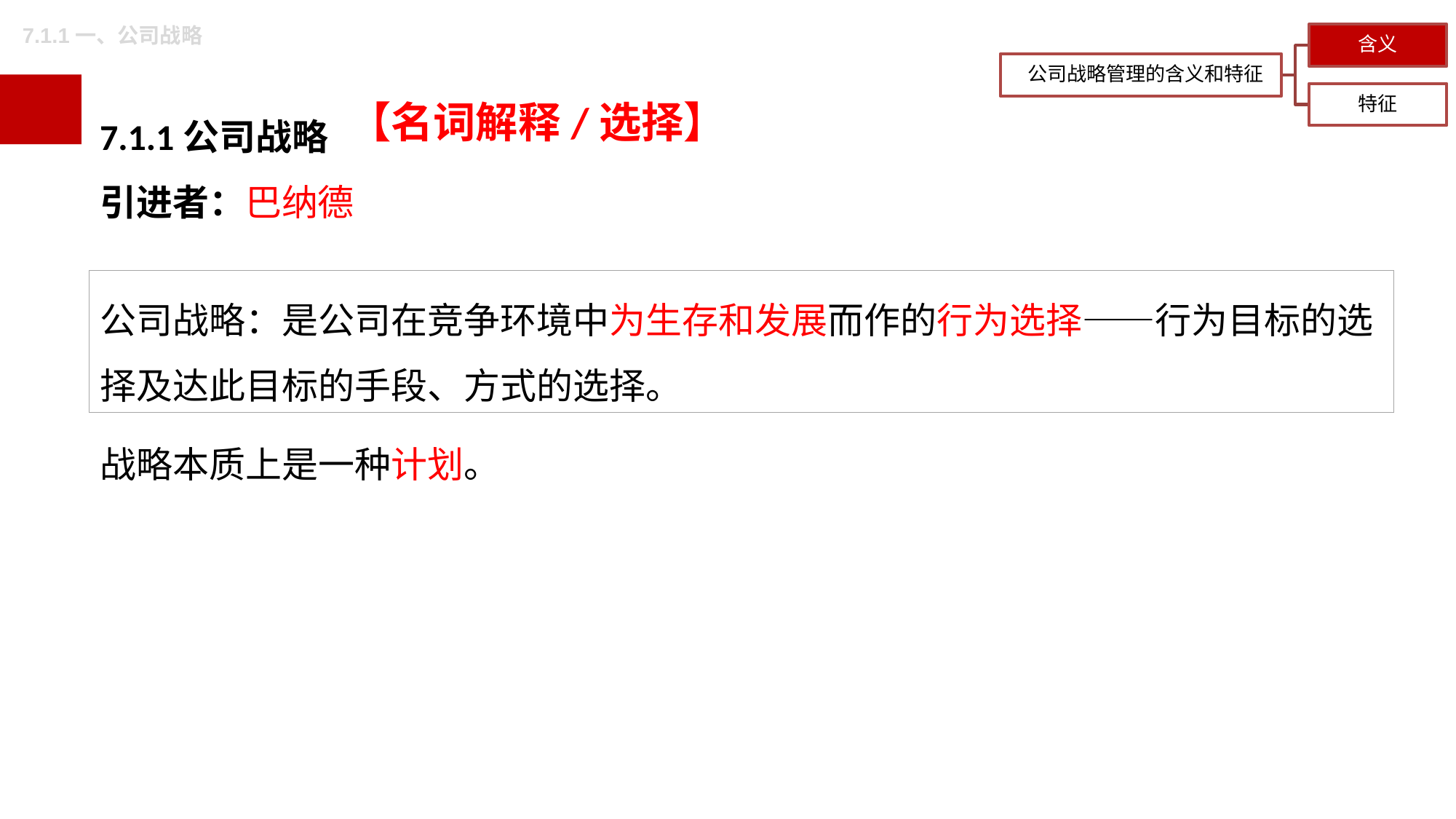

公司战略管理的含义和特征
含义
特征
7.1.1一、公司战略
7.1.1公司战略
引进者：巴纳德

战略本质上是一种计划。
【名词解释/选择】
公司战略：是公司在竞争环境中为生存和发展而作的行为选择——行为目标的选择及达此目标的手段、方式的选择。